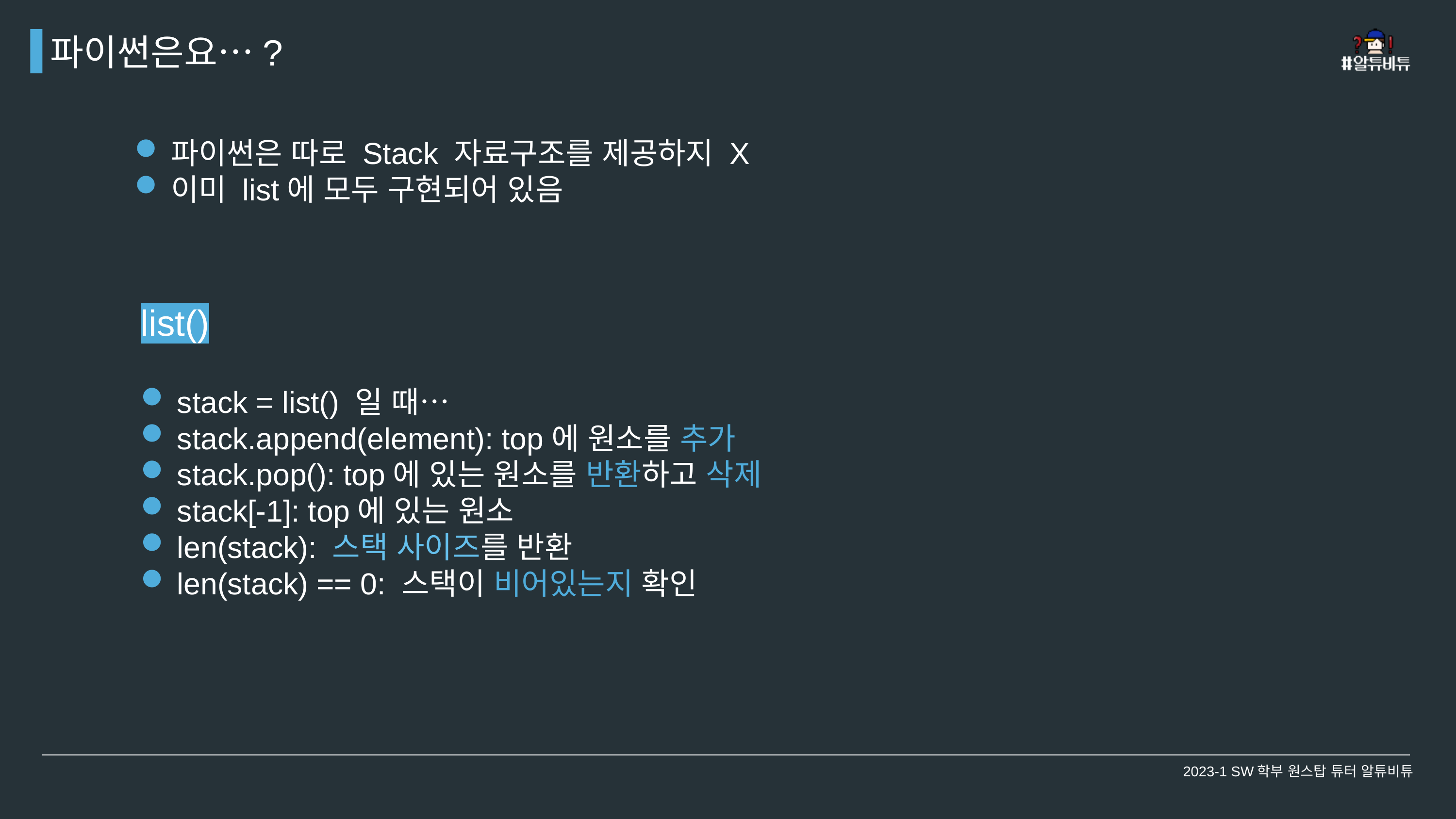

파이썬은요…?
파이썬은 따로 Stack 자료구조를 제공하지 X
이미 list에 모두 구현되어 있음
list()
stack = list() 일 때…
stack.append(element): top에 원소를 추가
stack.pop(): top에 있는 원소를 반환하고 삭제
stack[-1]: top에 있는 원소
len(stack): 스택 사이즈를 반환
len(stack) == 0: 스택이 비어있는지 확인
2023-1 SW학부 원스탑 튜터 알튜비튜